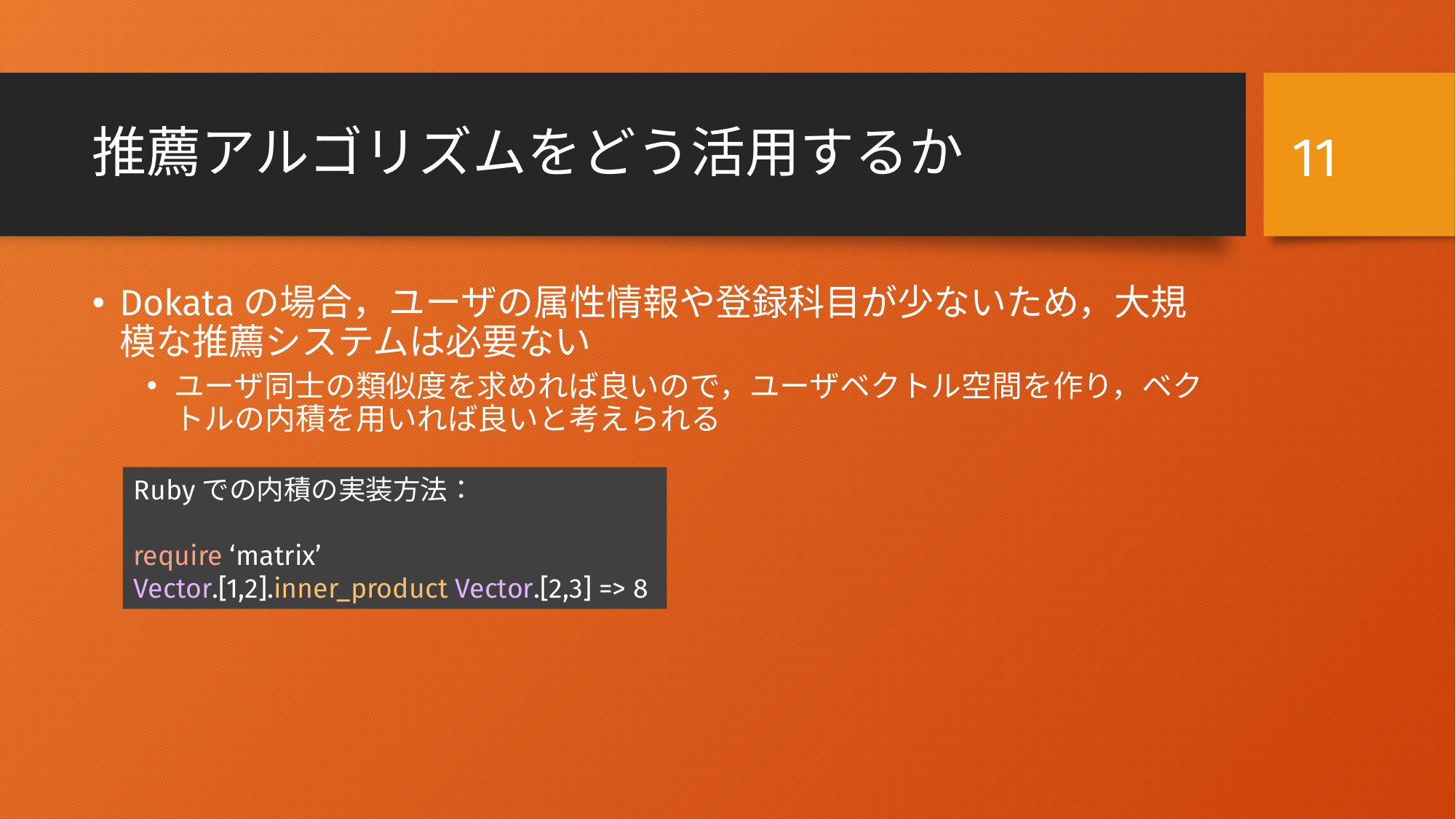

11
# 推薦アルゴリズムをどう活用するか
Dokataの場合，ユーザの属性情報や登録科目が少ないため，大規模な推薦システムは必要ない
ユーザ同士の類似度を求めれば良いので，ユーザベクトル空間を作り，ベクトルの内積を用いれば良いと考えられる
Rubyでの内積の実装方法：
require ‘matrix’
Vector.[1,2].inner_product Vector.[2,3] => 8